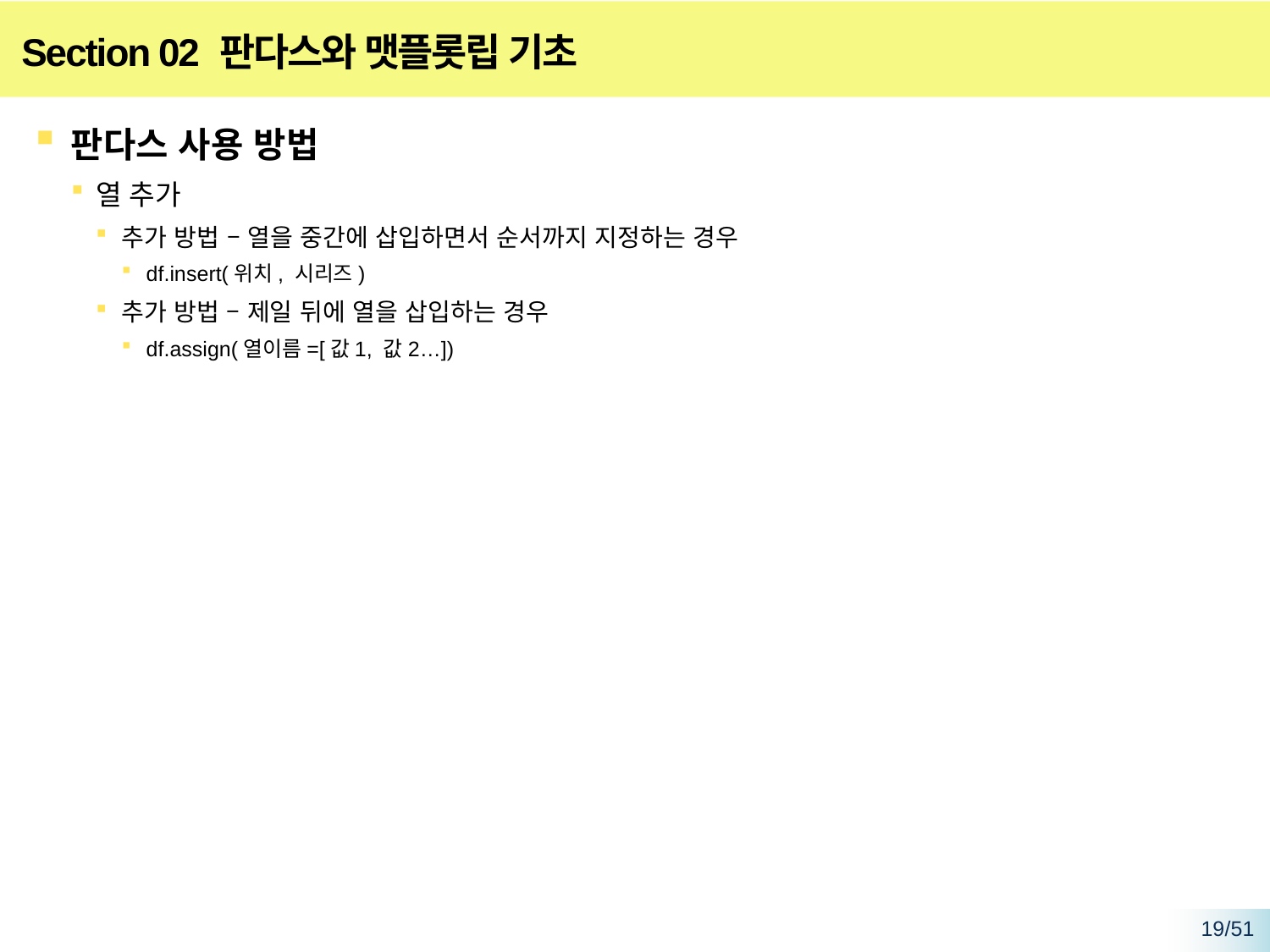

# Section 02 판다스와 맷플롯립 기초
판다스 사용 방법
열 추가
추가 방법 – 열을 중간에 삽입하면서 순서까지 지정하는 경우
df.insert(위치, 시리즈)
추가 방법 – 제일 뒤에 열을 삽입하는 경우
df.assign(열이름=[값1, 값2…])